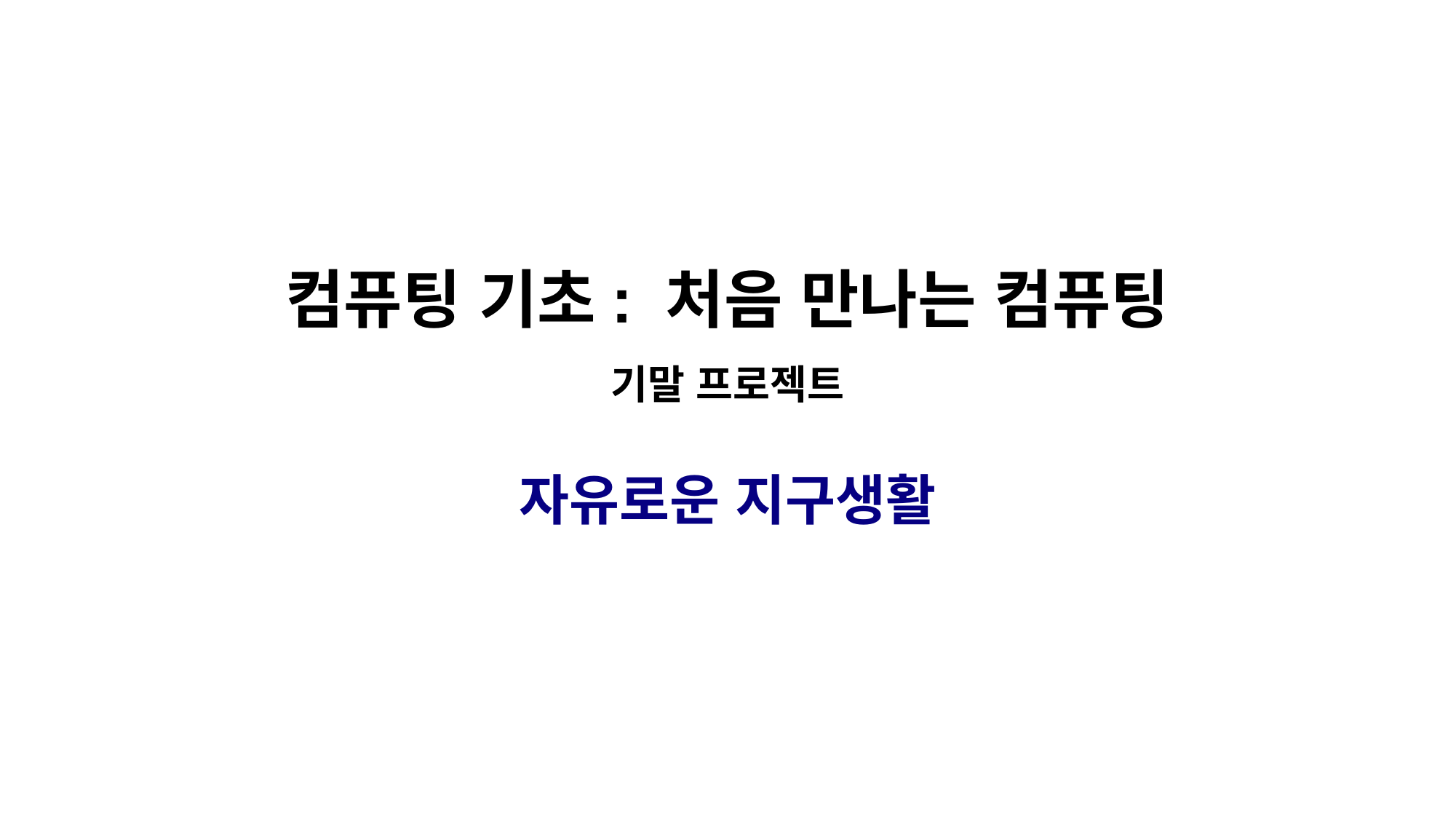

컴퓨팅 기초: 처음 만나는 컴퓨팅
기말 프로젝트
자유로운 지구생활